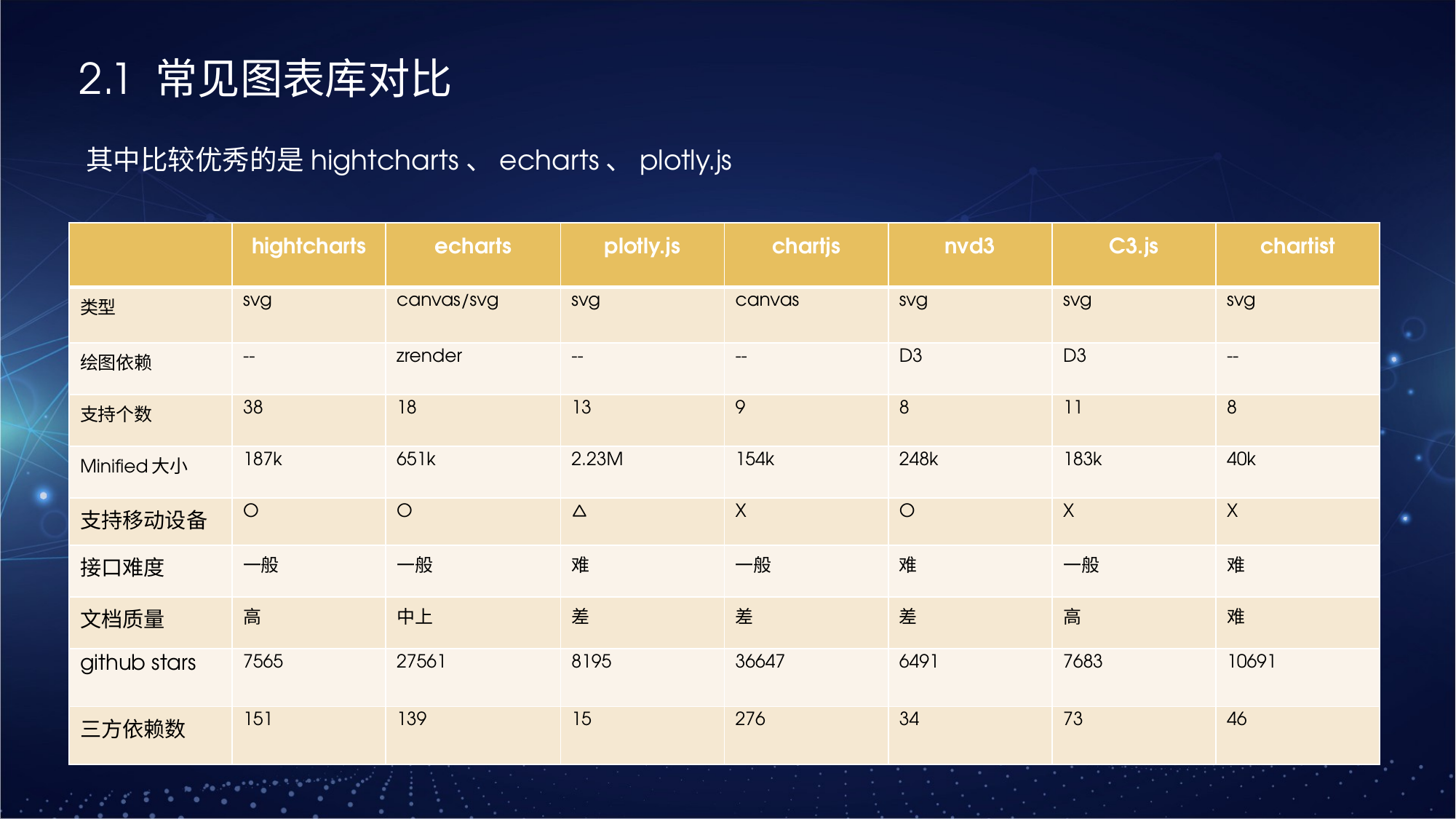

2.1 常见图表库对比
其中比较优秀的是hightcharts、echarts、plotly.js
|  | hightcharts | echarts | plotly.js | chartjs | nvd3 | C3.js | chartist |
| --- | --- | --- | --- | --- | --- | --- | --- |
| 类型 | svg | canvas/svg | svg | canvas | svg | svg | svg |
| 绘图依赖 | -- | zrender | -- | -- | D3 | D3 | -- |
| 支持个数 | 38 | 18 | 13 | 9 | 8 | 11 | 8 |
| Minified大小 | 187k | 651k | 2.23M | 154k | 248k | 183k | 40k |
| 支持移动设备 | O | O | △ | X | O | X | X |
| 接口难度 | 一般 | 一般 | 难 | 一般 | 难 | 一般 | 难 |
| 文档质量 | 高 | 中上 | 差 | 差 | 差 | 高 | 难 |
| github stars | 7565 | 27561 | 8195 | 36647 | 6491 | 7683 | 10691 |
| 三方依赖数 | 151 | 139 | 15 | 276 | 34 | 73 | 46 |